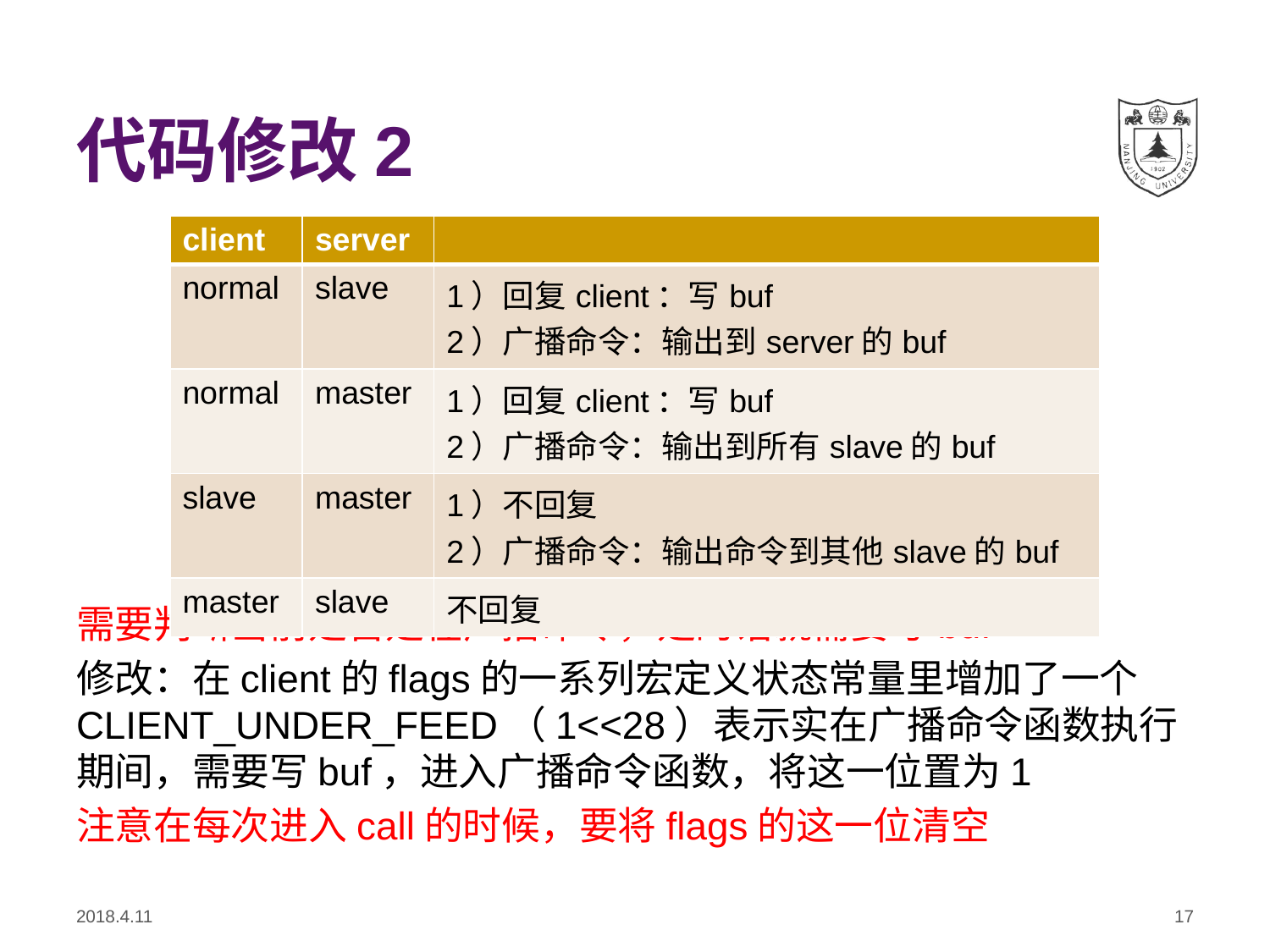

# 代码修改2
| client | server |  |
| --- | --- | --- |
| normal | slave | 1）回复client：写buf 2）广播命令：输出到server的buf |
| normal | master | 1）回复client：写buf 2）广播命令：输出到所有slave的buf |
| slave | master | 1）不回复 2）广播命令：输出命令到其他slave的buf |
| master | slave | 不回复 |

需要判断当前是否是在广播命令，是的话就需要写buf
修改：在client的flags的一系列宏定义状态常量里增加了一个CLIENT_UNDER_FEED（1<<28）表示实在广播命令函数执行期间，需要写buf，进入广播命令函数，将这一位置为1
注意在每次进入call的时候，要将flags的这一位清空

2018.4.11

17